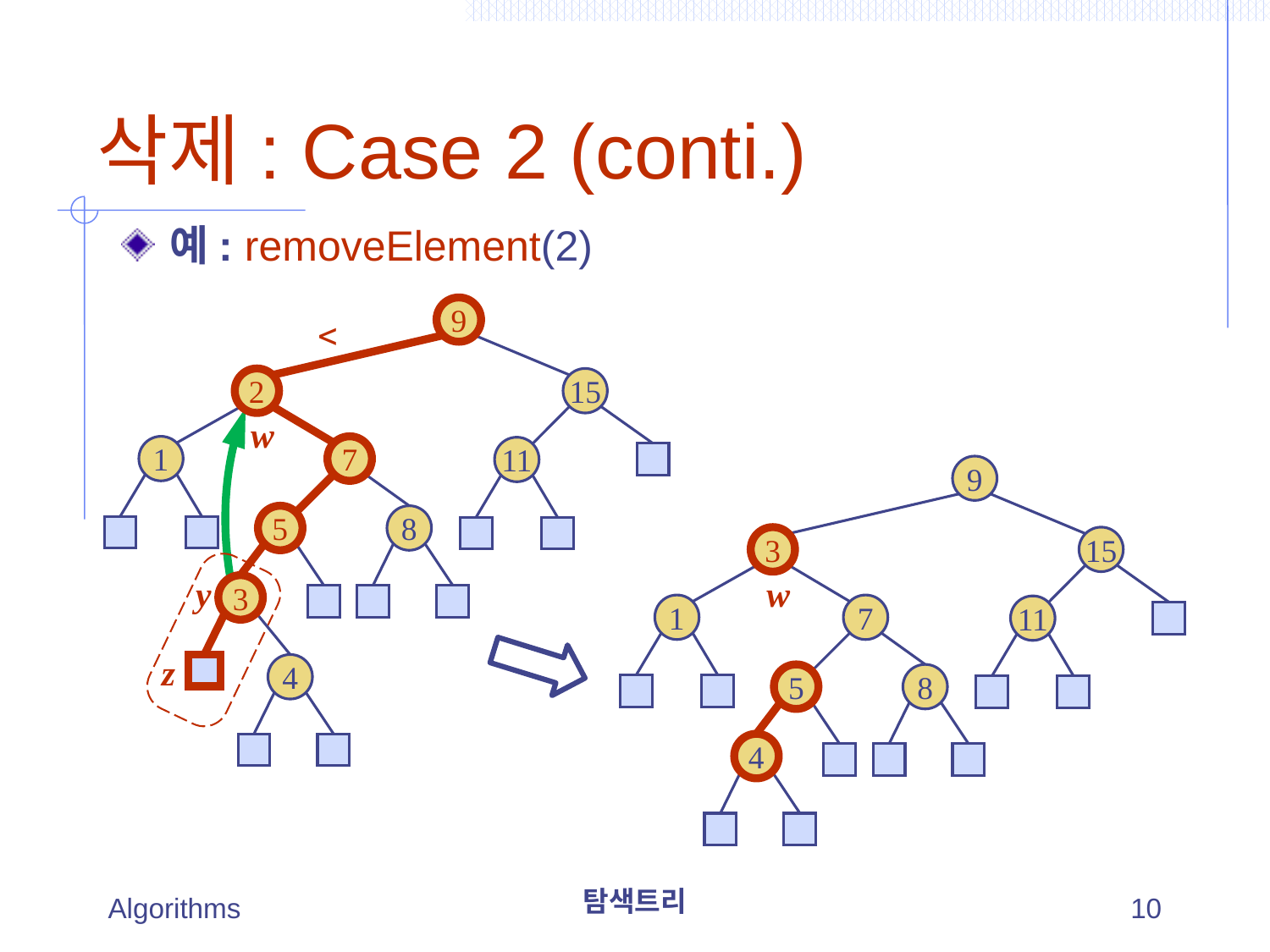

# 삭제: Case 2 (conti.)
예: removeElement(2)
9
<
2
15
w

1
7
11

9
5
8

3
15
y
w
3

1
7
11

z

4
5
8

4

Algorithms
탐색트리
10